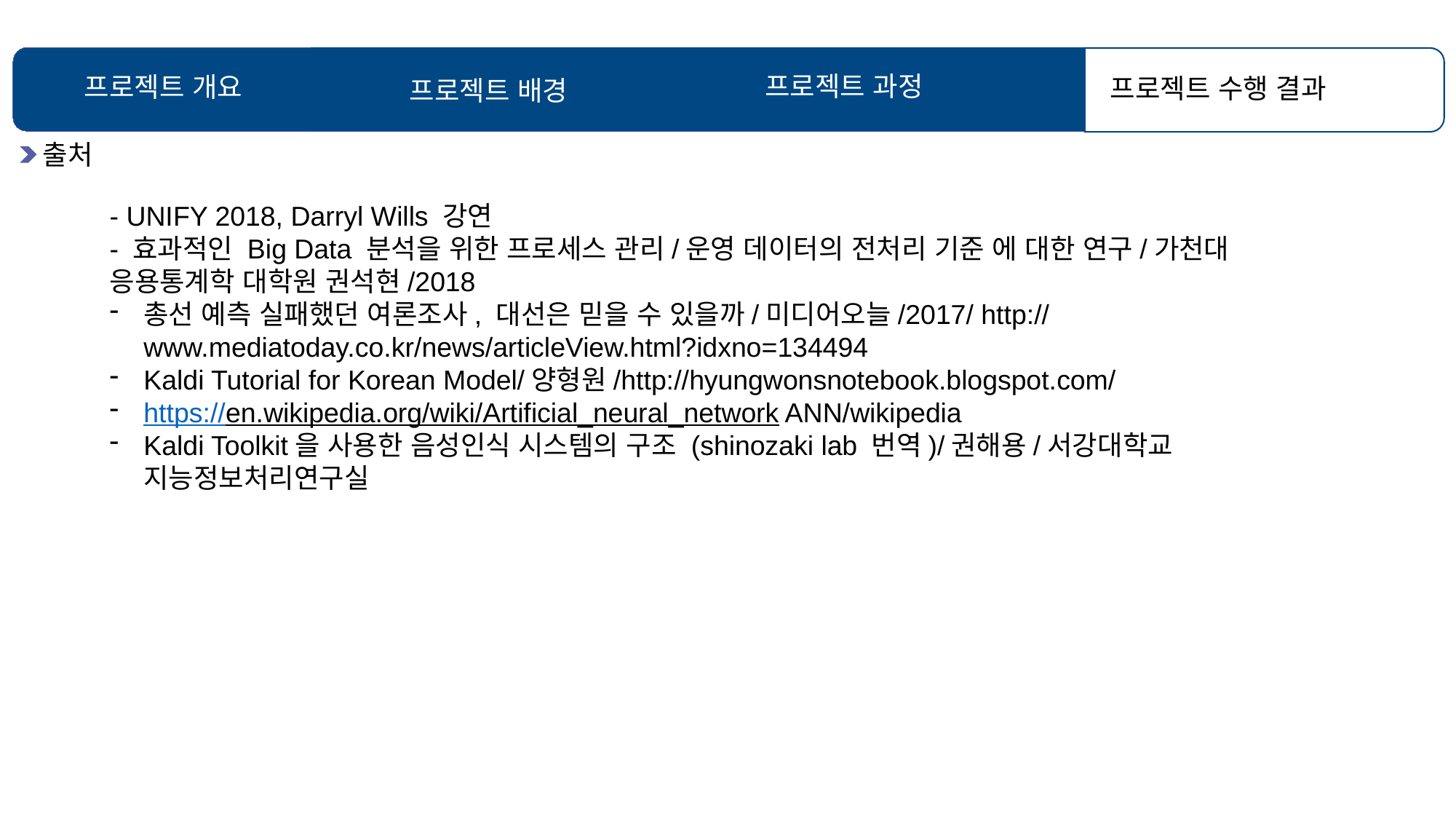

프로젝트 과정
프로젝트 개요
프로젝트 수행 결과
프로젝트 배경
출처

- UNIFY 2018, Darryl Wills 강연
- 효과적인 Big Data 분석을 위한 프로세스 관리/운영 데이터의 전처리 기준 에 대한 연구/가천대 응용통계학 대학원 권석현/2018
총선 예측 실패했던 여론조사, 대선은 믿을 수 있을까/미디어오늘/2017/ http://www.mediatoday.co.kr/news/articleView.html?idxno=134494
Kaldi Tutorial for Korean Model/양형원/http://hyungwonsnotebook.blogspot.com/
https://en.wikipedia.org/wiki/Artificial_neural_network ANN/wikipedia
Kaldi Toolkit을 사용한 음성인식 시스템의 구조 (shinozaki lab 번역)/권해용/서강대학교 지능정보처리연구실